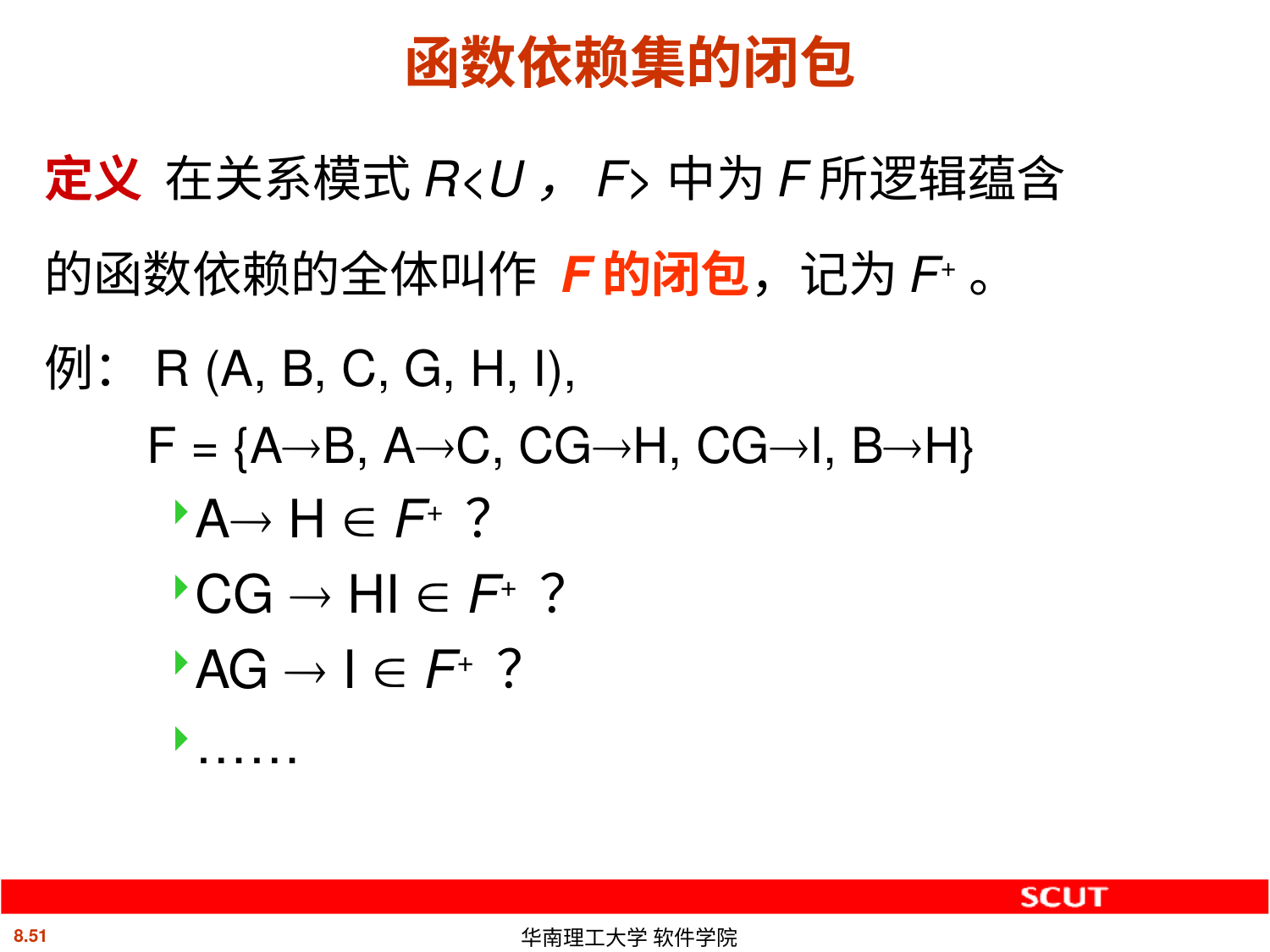

# 函数依赖集的闭包
定义  在关系模式R<U，F>中为F所逻辑蕴含
的函数依赖的全体叫作 F的闭包，记为F+。
例：R (A, B, C, G, H, I),
    F = {A→B, A→C, CG→H, CG→I, B→H}
A→ H ∈ F+ ？
CG → HI ∈ F+ ？
AG → I ∈ F+ ？
……